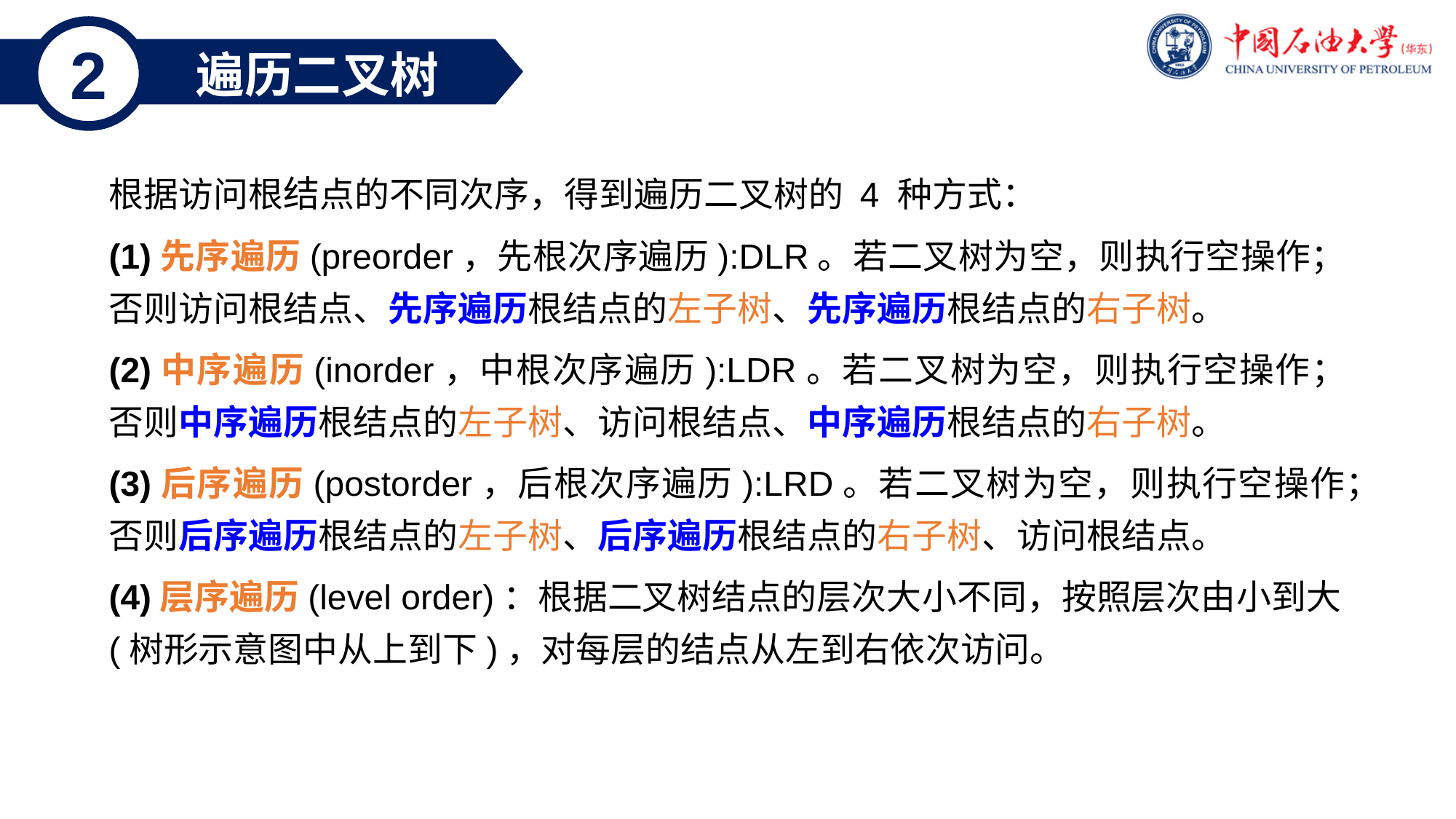

2
遍历二叉树
根据访问根结点的不同次序，得到遍历二叉树的 4 种方式：
(1)先序遍历(preorder，先根次序遍历):DLR。若二叉树为空，则执行空操作；否则访问根结点、先序遍历根结点的左子树、先序遍历根结点的右子树。
(2)中序遍历(inorder，中根次序遍历):LDR。若二叉树为空，则执行空操作；否则中序遍历根结点的左子树、访问根结点、中序遍历根结点的右子树。
(3)后序遍历(postorder，后根次序遍历):LRD。若二叉树为空，则执行空操作；否则后序遍历根结点的左子树、后序遍历根结点的右子树、访问根结点。
(4)层序遍历(level order)：根据二叉树结点的层次大小不同，按照层次由小到大(树形示意图中从上到下)，对每层的结点从左到右依次访问。